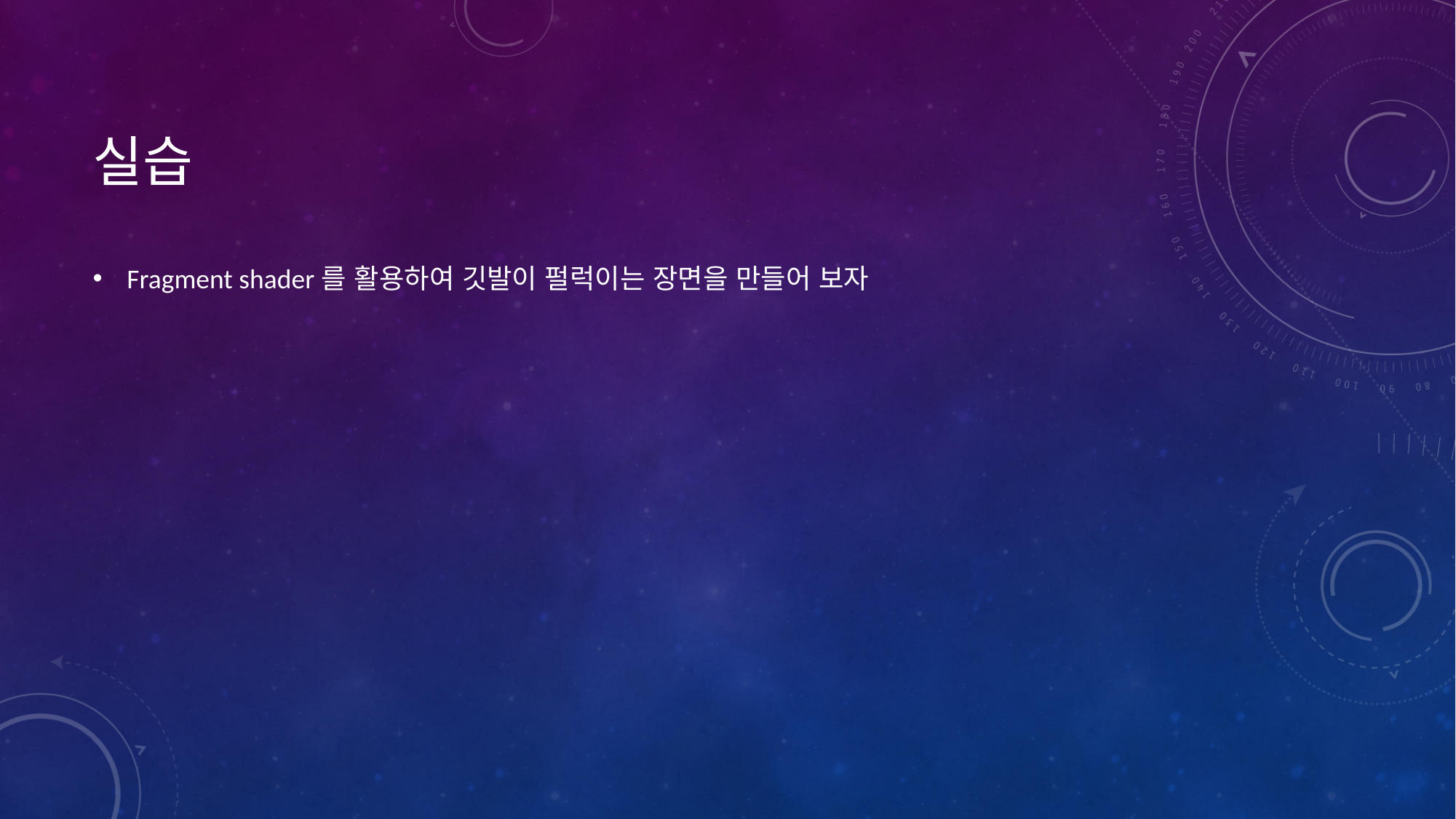

# 실습
Fragment shader를 활용하여 깃발이 펄럭이는 장면을 만들어 보자